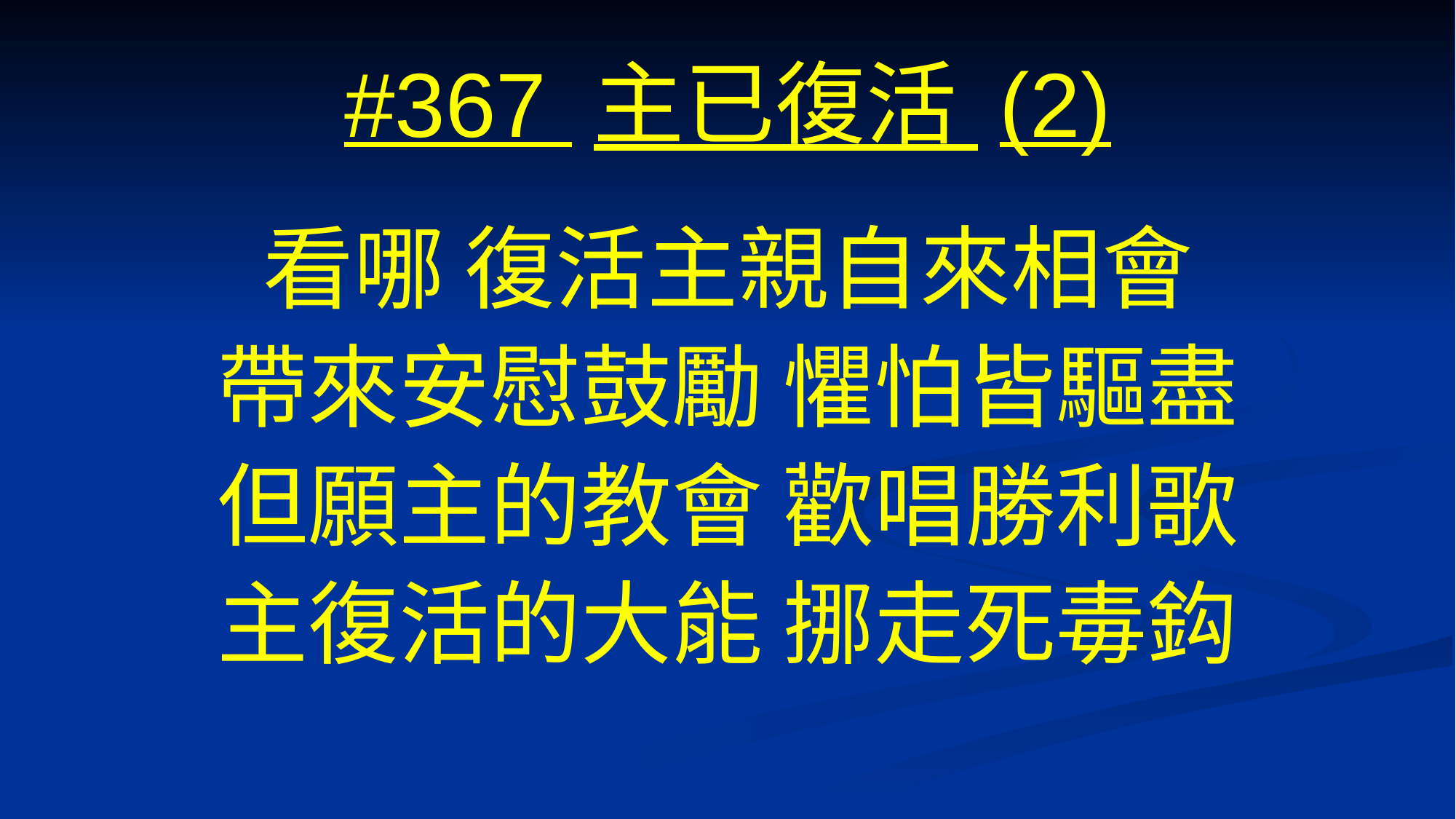

# #367 主已復活 (2)
看哪 復活主親自來相會
帶來安慰鼓勵 懼怕皆驅盡
但願主的教會 歡唱勝利歌
主復活的大能 挪走死毒鈎